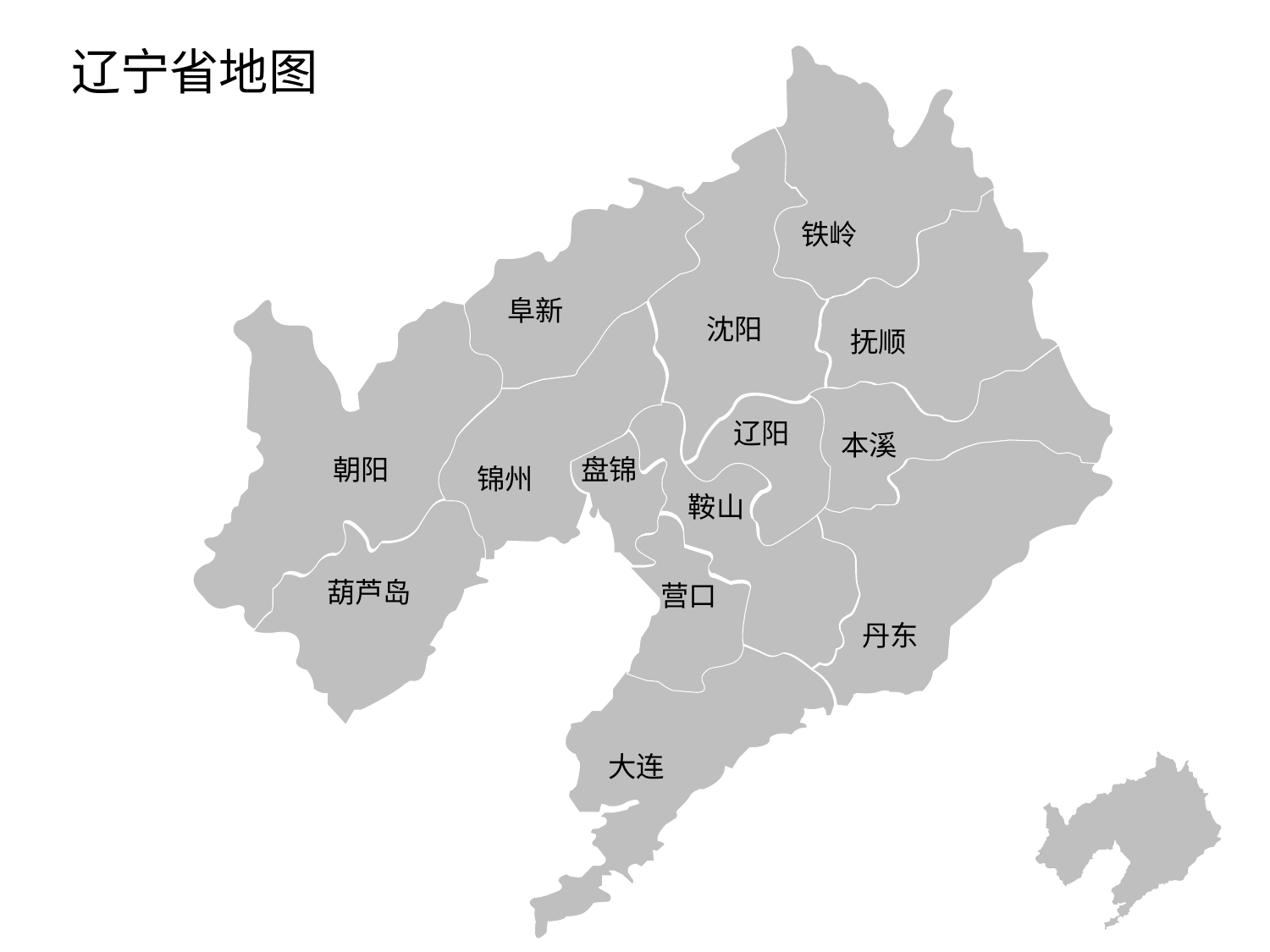

# 辽宁省地图

铁岭

阜新

沈阳
抚顺

辽阳
本溪

朝阳
盘锦
锦州
鞍山

葫芦岛
营口
丹东

大连